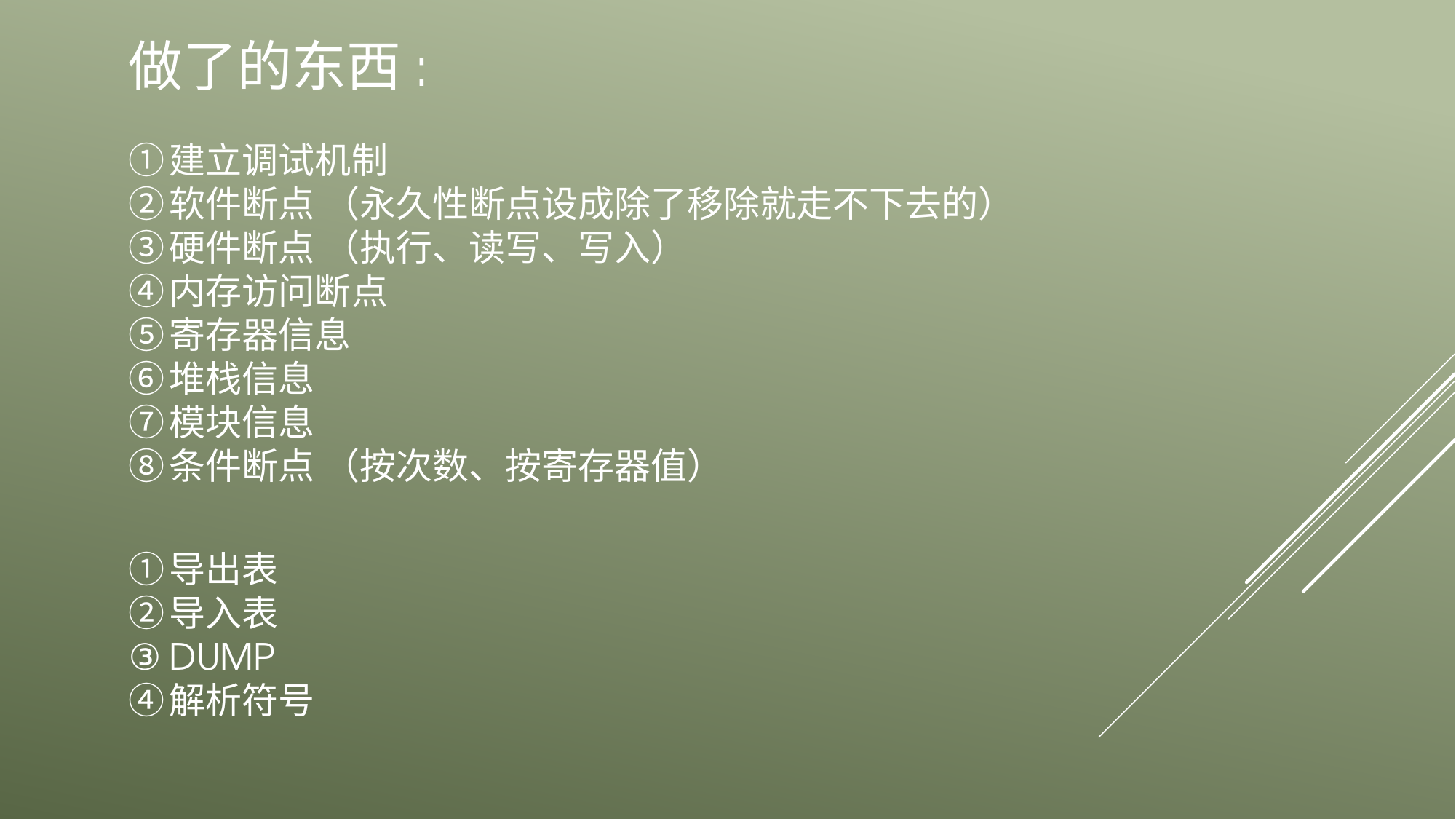

做了的东西:
建立调试机制
软件断点 （永久性断点设成除了移除就走不下去的）
硬件断点 （执行、读写、写入）
内存访问断点
寄存器信息
堆栈信息
模块信息
条件断点 （按次数、按寄存器值）

导出表
导入表
DUMP
解析符号